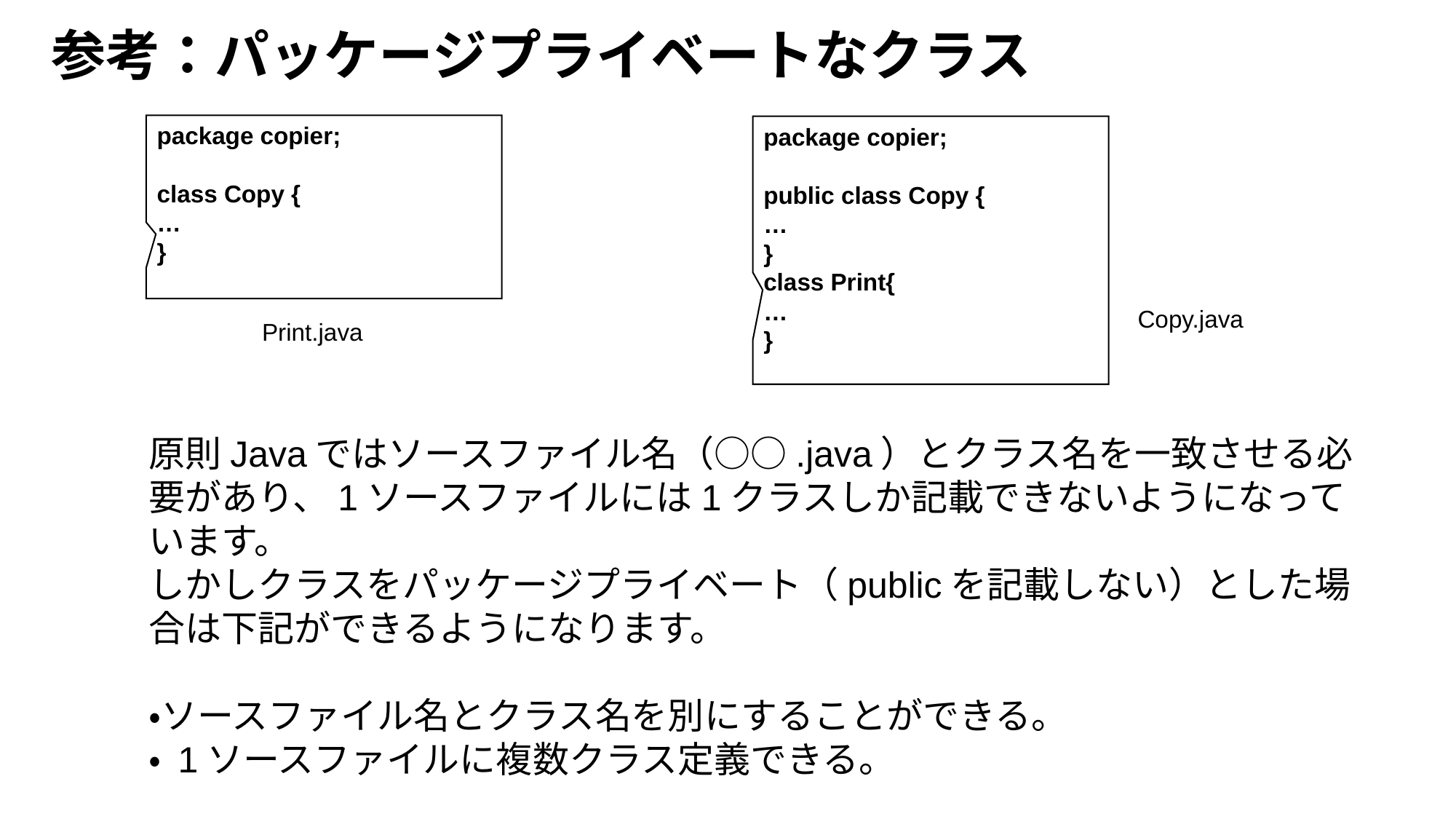

参考：パッケージプライベートなクラス
package copier;

class Copy {
…
}
package copier;

public class Copy {
…
}
class Print{
…
}

Copy.java
Print.java
原則Javaではソースファイル名（○○.java）とクラス名を一致させる必要があり、1ソースファイルには1クラスしか記載できないようになっています。
しかしクラスをパッケージプライベート（publicを記載しない）とした場合は下記ができるようになります。

・ソースファイル名とクラス名を別にすることができる。
・ 1ソースファイルに複数クラス定義できる。